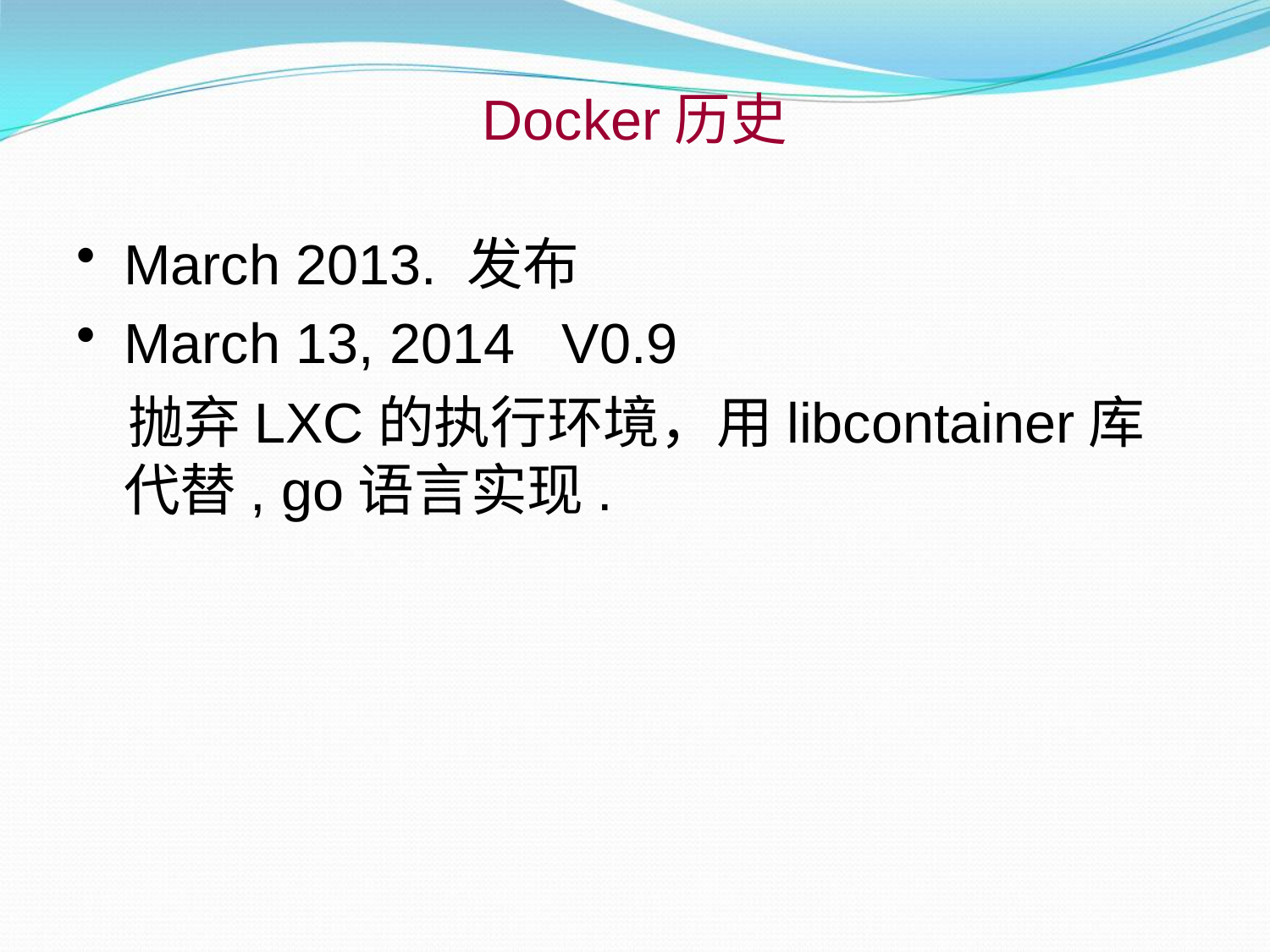

# Docker历史
March 2013. 发布
March 13, 2014   V0.9
   抛弃LXC的执行环境，用libcontainer库代替, go语言实现.